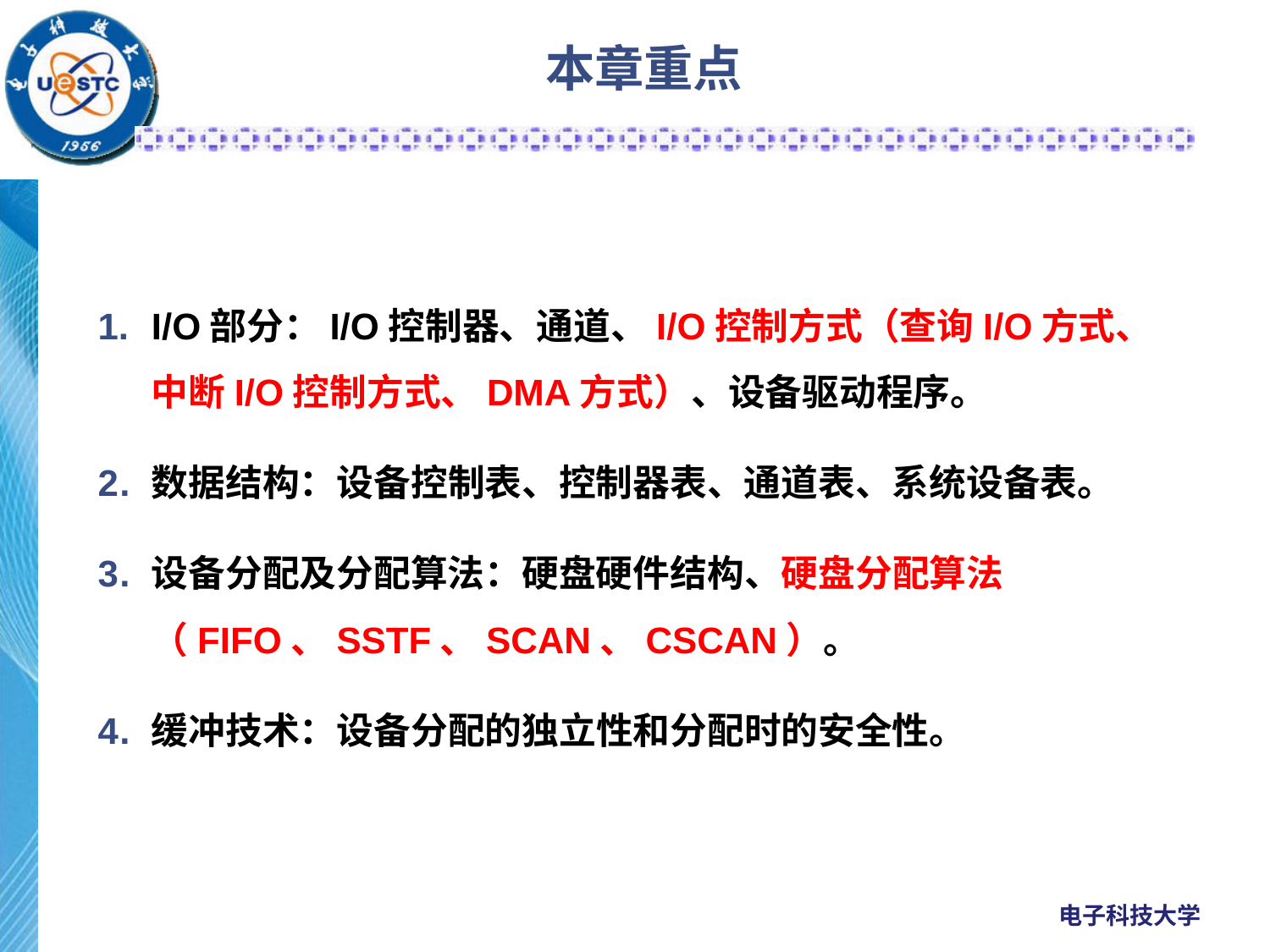

# 本章重点
I/O部分：I/O控制器、通道、I/O控制方式（查询I/O方式、中断I/O控制方式、DMA方式）、设备驱动程序。
数据结构：设备控制表、控制器表、通道表、系统设备表。
设备分配及分配算法：硬盘硬件结构、硬盘分配算法（FIFO、SSTF、SCAN、CSCAN）。
缓冲技术：设备分配的独立性和分配时的安全性。